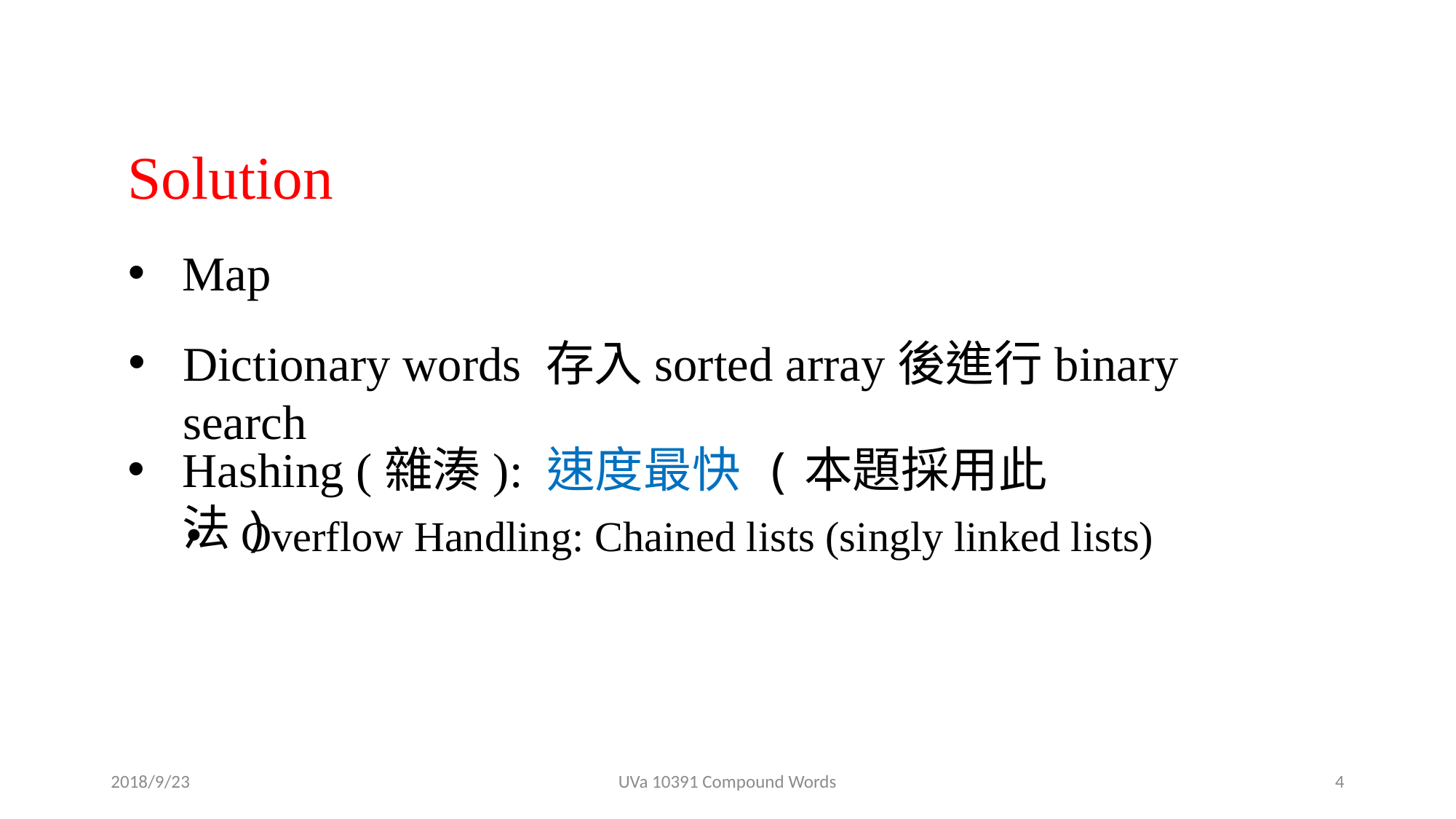

Solution
Map
Dictionary words 存入sorted array後進行binary search
Hashing (雜湊): 速度最快 (本題採用此法)
Overflow Handling: Chained lists (singly linked lists)
2018/9/23
UVa 10391 Compound Words
4